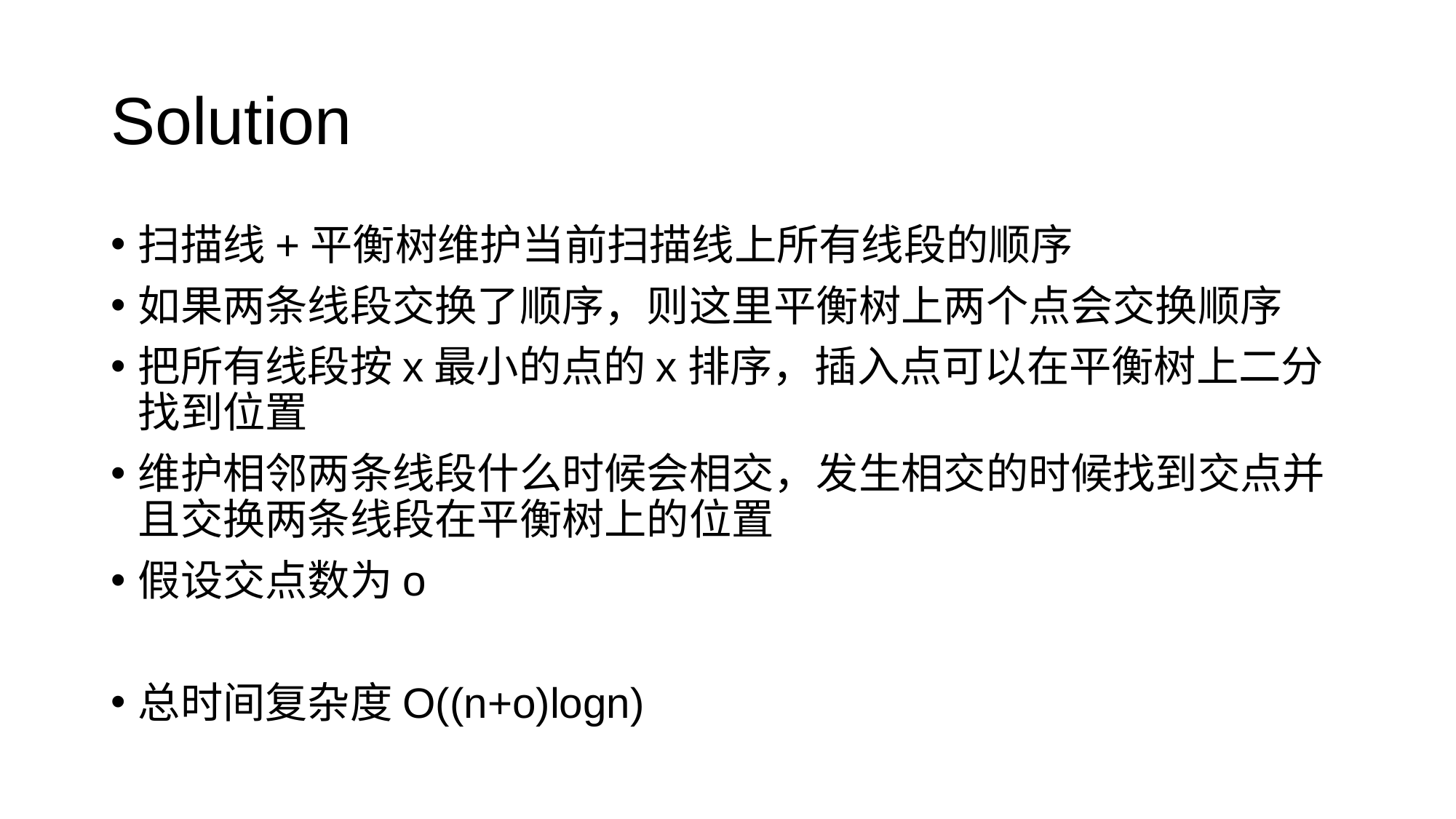

# Solution
扫描线+平衡树维护当前扫描线上所有线段的顺序
如果两条线段交换了顺序，则这里平衡树上两个点会交换顺序
把所有线段按x最小的点的x排序，插入点可以在平衡树上二分找到位置
维护相邻两条线段什么时候会相交，发生相交的时候找到交点并且交换两条线段在平衡树上的位置
假设交点数为o

总时间复杂度O((n+o)logn)